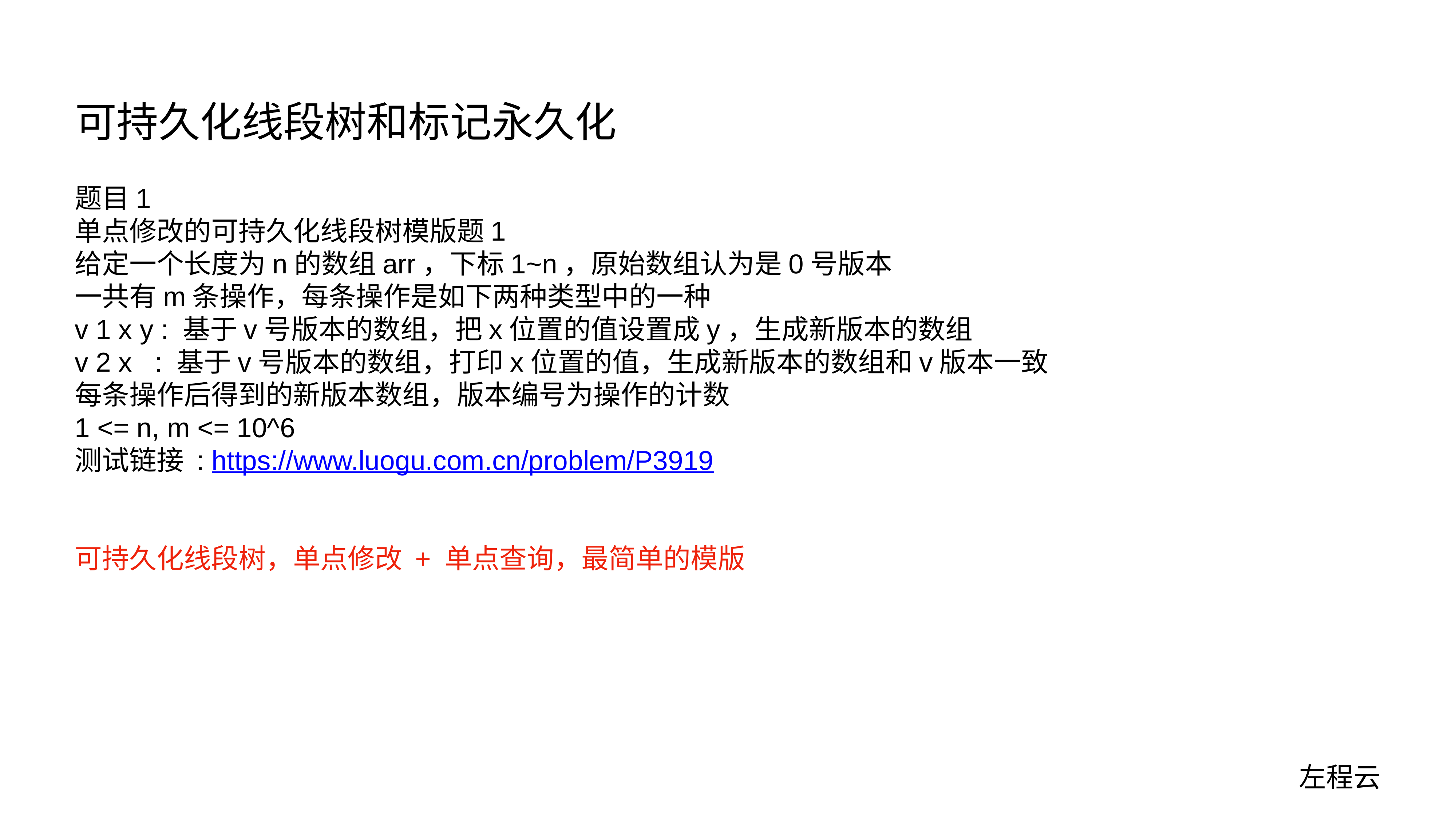

# 可持久化线段树和标记永久化
题目1
单点修改的可持久化线段树模版题1
给定一个长度为n的数组arr，下标1~n，原始数组认为是0号版本
一共有m条操作，每条操作是如下两种类型中的一种
v 1 x y : 基于v号版本的数组，把x位置的值设置成y，生成新版本的数组
v 2 x   : 基于v号版本的数组，打印x位置的值，生成新版本的数组和v版本一致
每条操作后得到的新版本数组，版本编号为操作的计数
1 <= n, m <= 10^6
测试链接 : https://www.luogu.com.cn/problem/P3919

可持久化线段树，单点修改 + 单点查询，最简单的模版
左程云